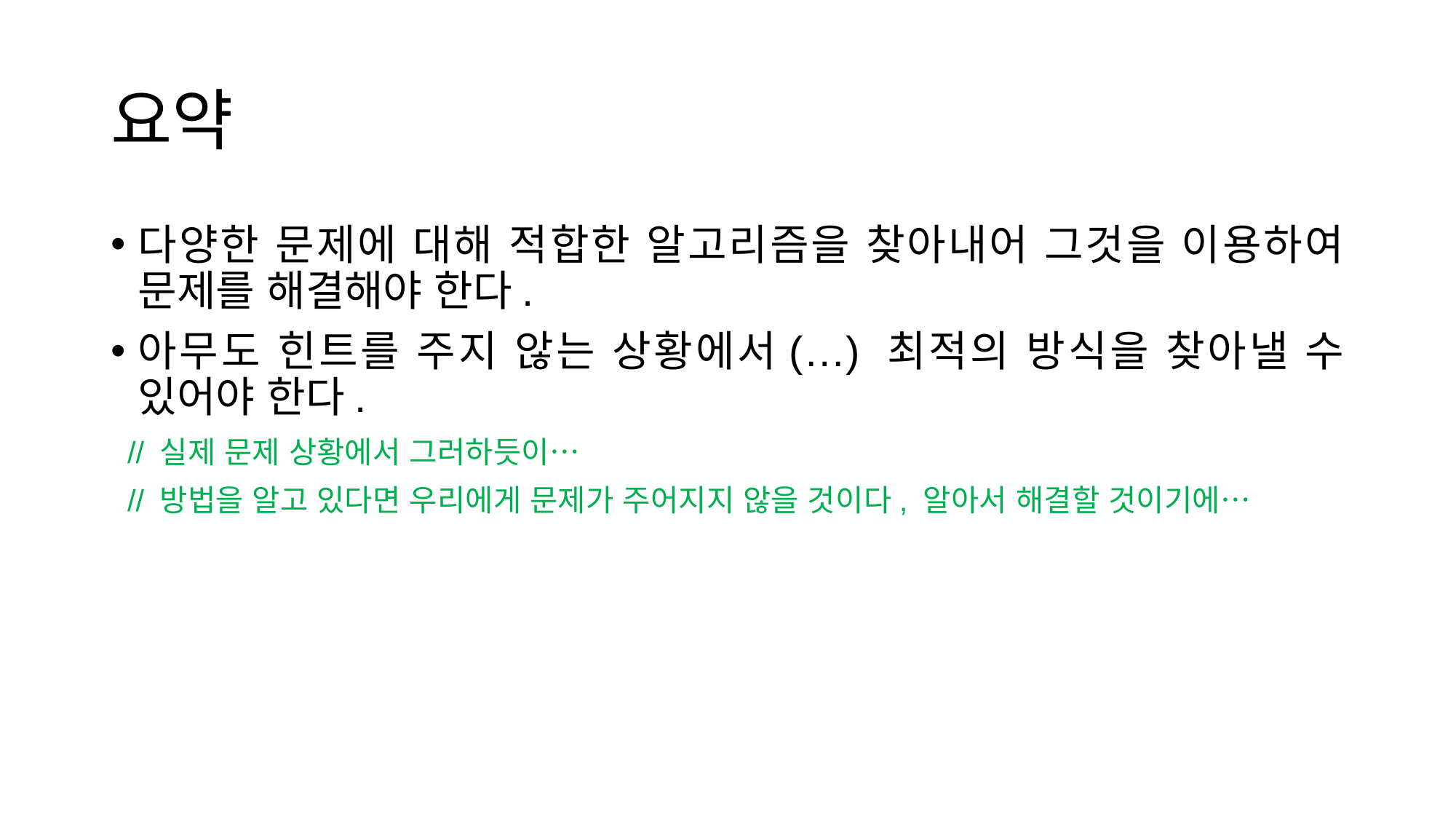

요약
다양한 문제에 대해 적합한 알고리즘을 찾아내어 그것을 이용하여 문제를 해결해야 한다.
아무도 힌트를 주지 않는 상황에서(…) 최적의 방식을 찾아낼 수 있어야 한다.
  // 실제 문제 상황에서 그러하듯이…
  // 방법을 알고 있다면 우리에게 문제가 주어지지 않을 것이다, 알아서 해결할 것이기에…